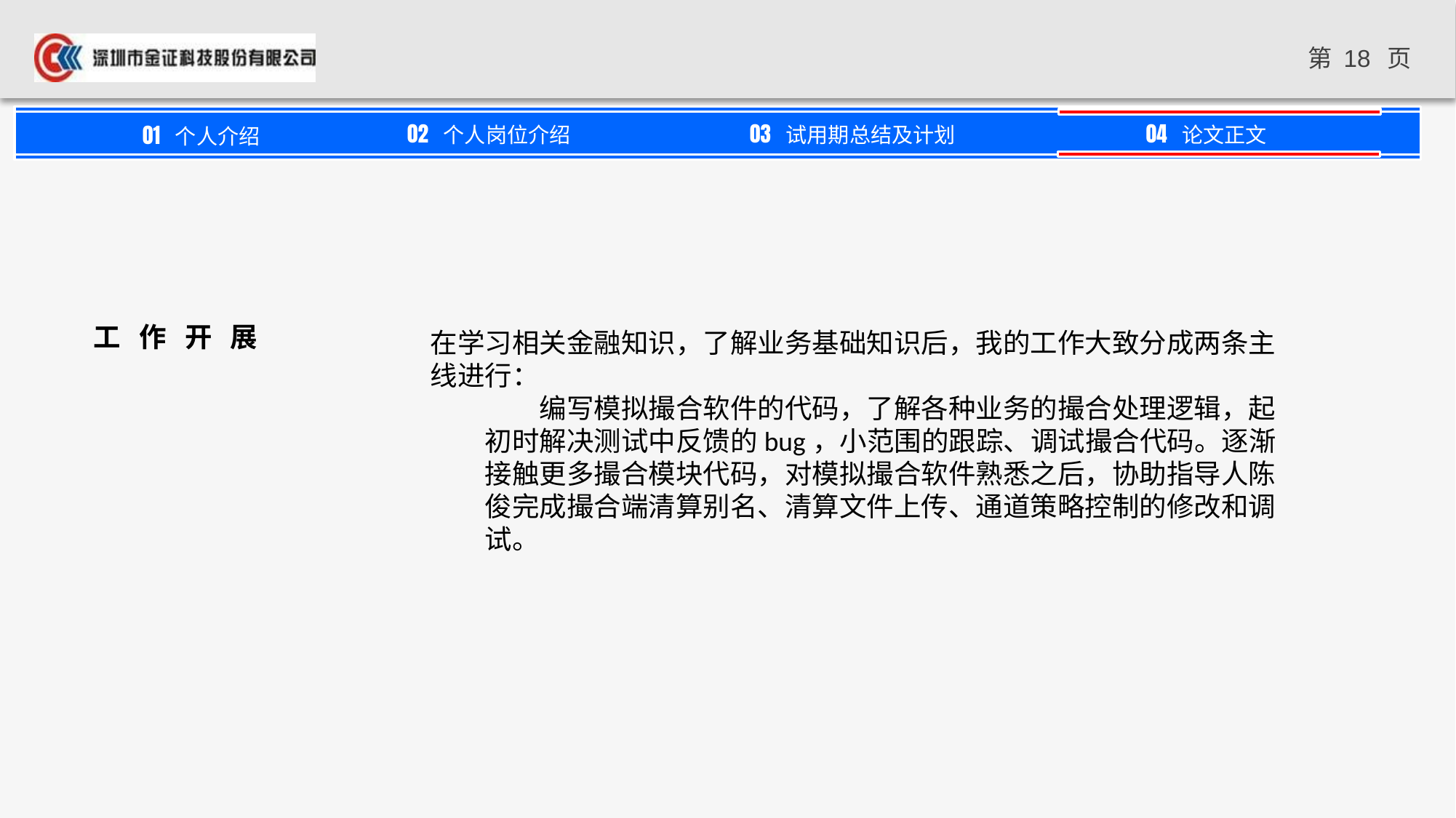

工   作   开   展
在学习相关金融知识，了解业务基础知识后，我的工作大致分成两条主线进行：
编写模拟撮合软件的代码，了解各种业务的撮合处理逻辑，起初时解决测试中反馈的bug，小范围的跟踪、调试撮合代码。逐渐接触更多撮合模块代码，对模拟撮合软件熟悉之后，协助指导人陈俊完成撮合端清算别名、清算文件上传、通道策略控制的修改和调试。